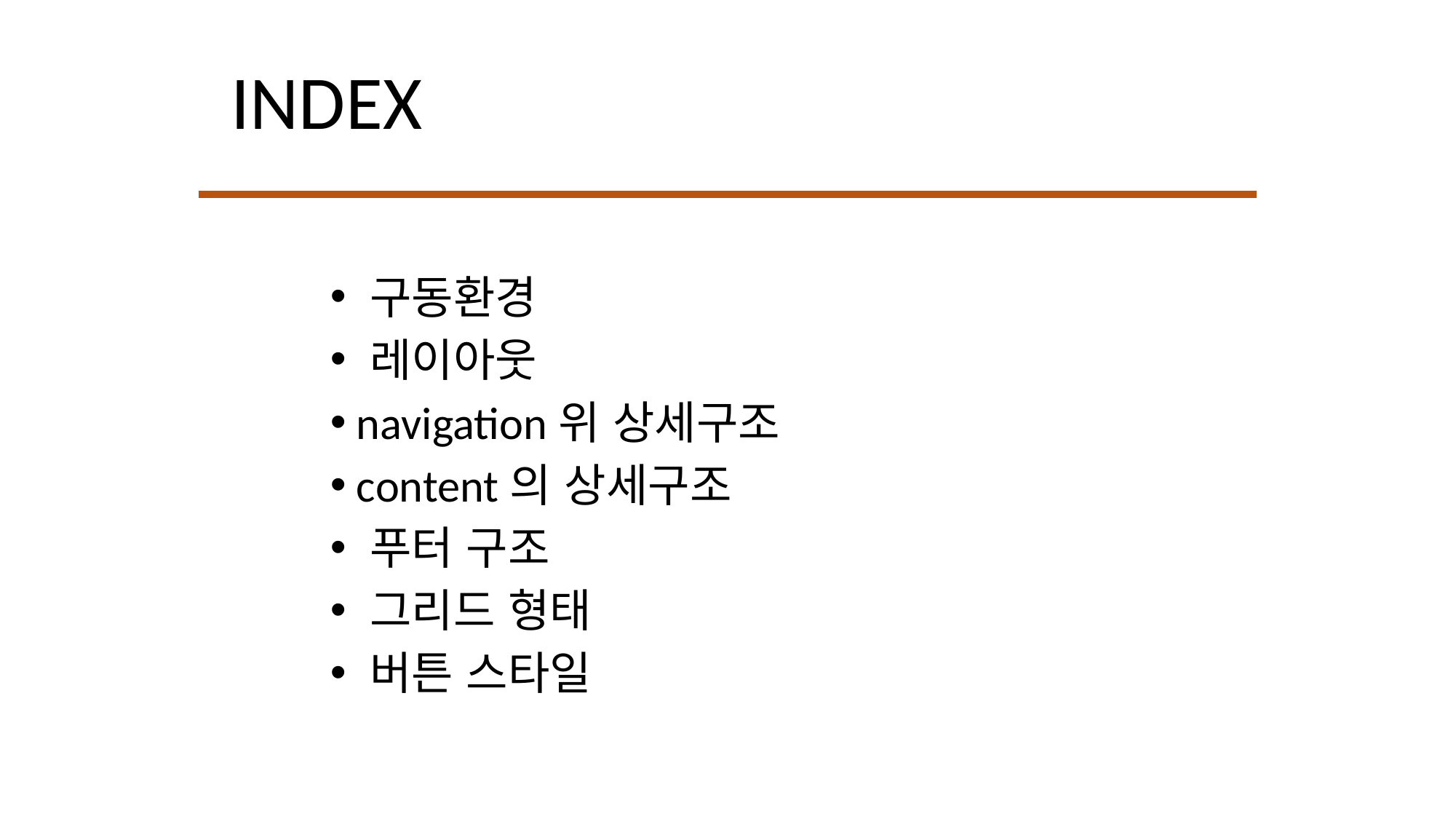

INDEX
 구동환경
 레이아웃
 navigation위 상세구조
 content의 상세구조
 푸터 구조
 그리드 형태
 버튼 스타일